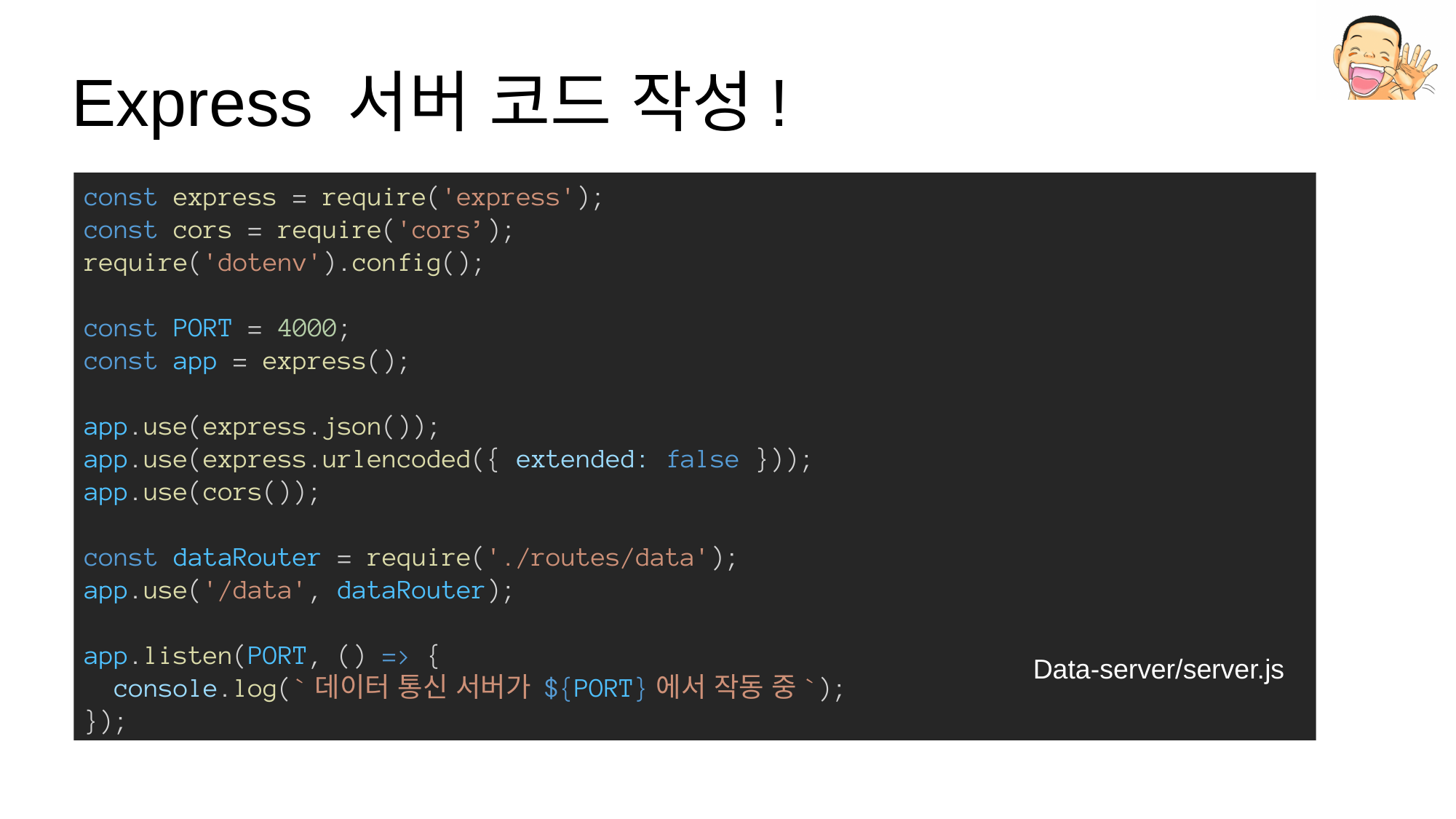

# Express 서버 코드 작성!
const express = require('express');
const cors = require('cors’);
require('dotenv').config();

const PORT = 4000;
const app = express();
app.use(express.json());
app.use(express.urlencoded({ extended: false }));
app.use(cors());
const dataRouter = require('./routes/data');
app.use('/data', dataRouter);
app.listen(PORT, () => {
  console.log(`데이터 통신 서버가 ${PORT}에서 작동 중`);
});
Data-server/server.js